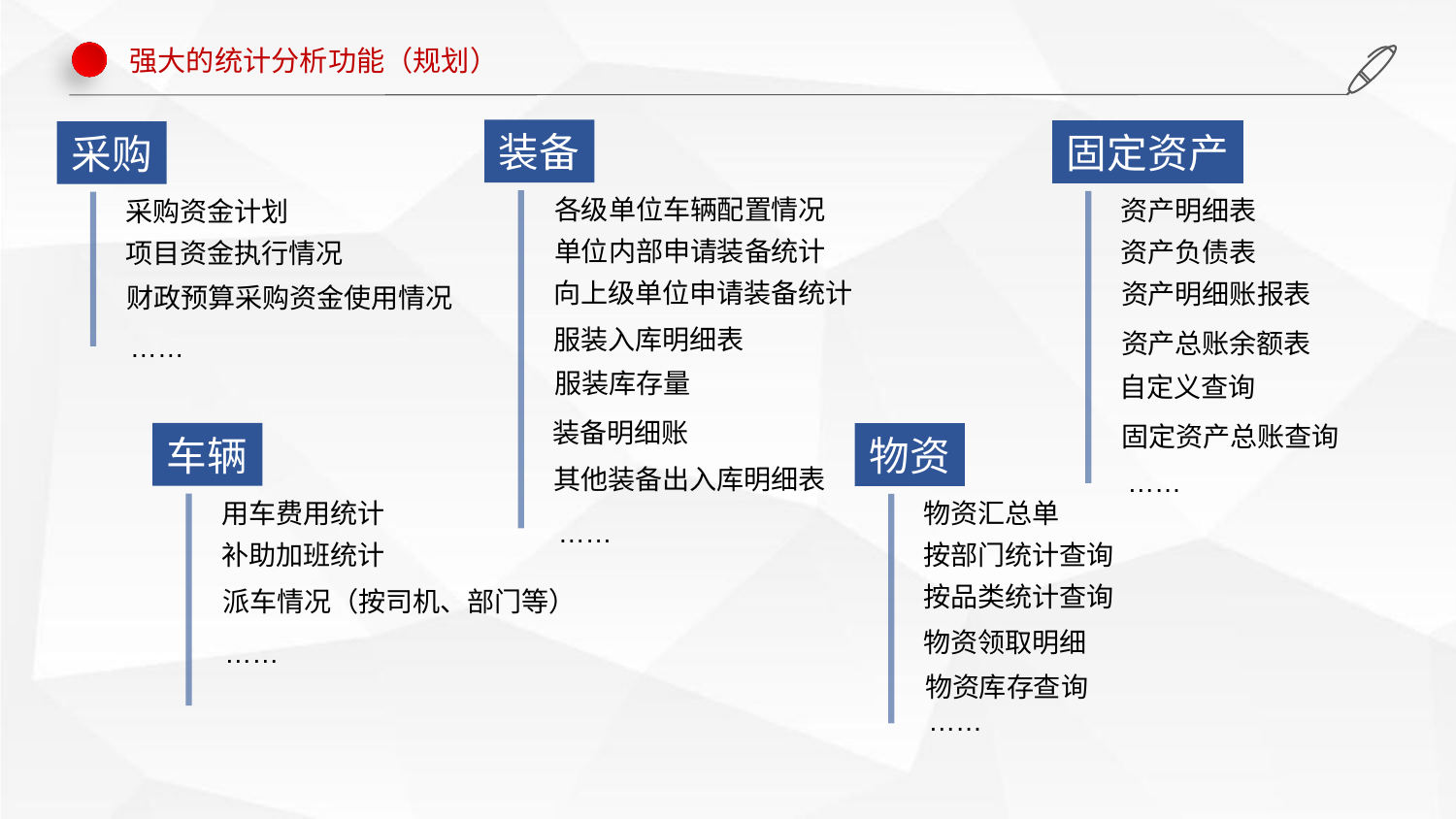

强大的统计分析功能（规划）

装备
各级单位车辆配置情况
单位内部申请装备统计
向上级单位申请装备统计
服装入库明细表
服装库存量
装备明细账
其他装备出入库明细表
……
固定资产
资产明细表
资产负债表
资产明细账报表
资产总账余额表
自定义查询
固定资产总账查询
……
采购
采购资金计划
项目资金执行情况
财政预算采购资金使用情况
……
车辆
用车费用统计
补助加班统计
派车情况（按司机、部门等）
……
物资
物资汇总单
按部门统计查询
按品类统计查询
物资领取明细
物资库存查询
……